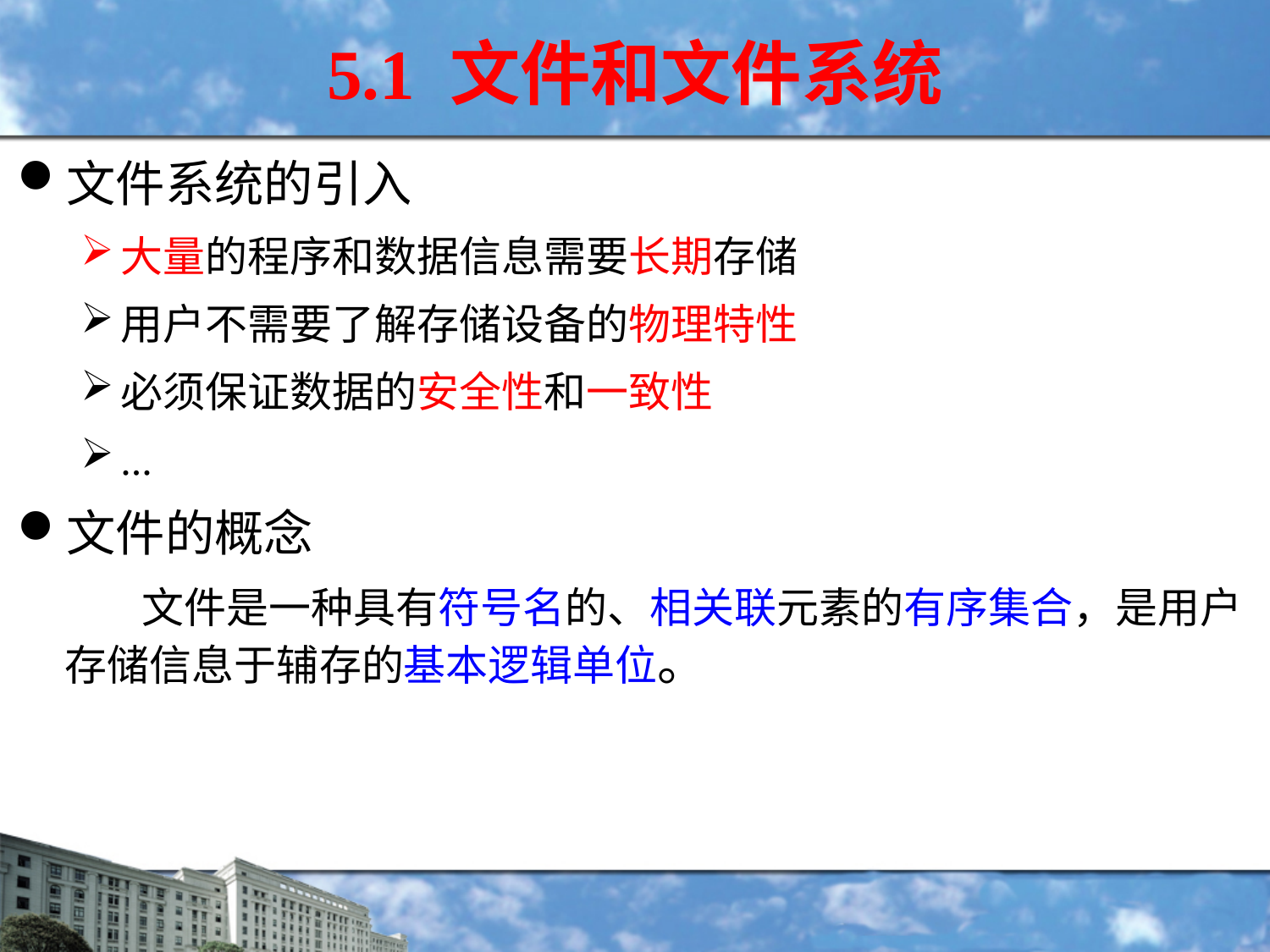

5.1 文件和文件系统
文件系统的引入
大量的程序和数据信息需要长期存储
用户不需要了解存储设备的物理特性
必须保证数据的安全性和一致性
...
文件的概念
            文件是一种具有符号名的、相关联元素的有序集合，是用户存储信息于辅存的基本逻辑单位。